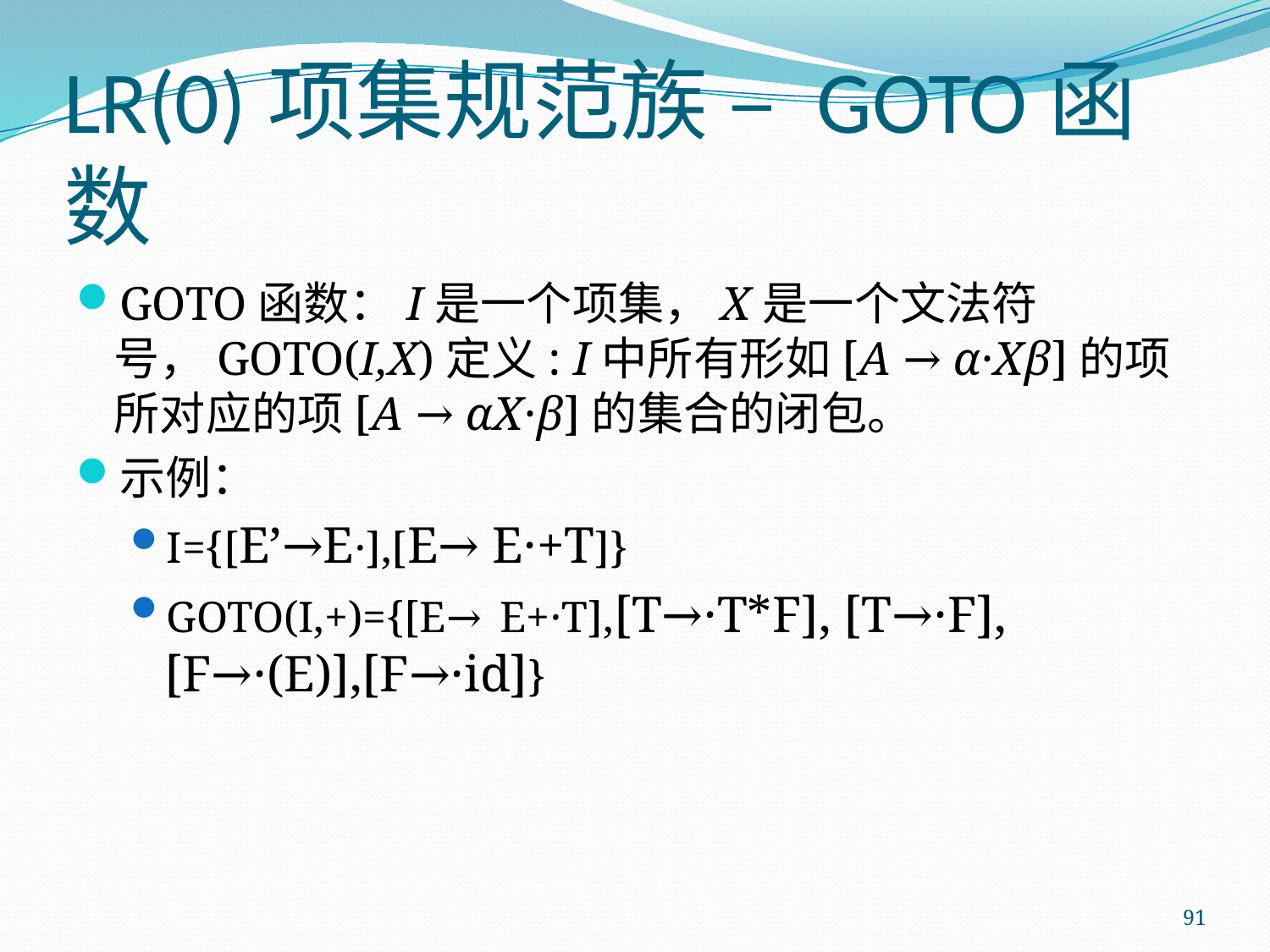

# LR(0)项集规范族 – GOTO函数
GOTO函数：I是一个项集，X是一个文法符号，GOTO(I,X)定义: I中所有形如[A → α·Xβ]的项所对应的项[A → αX·β]的集合的闭包。
示例：
I={[E’→E·],[E→ E·+T]}
GOTO(I,+)={[E→ E+·T],[T→·T*F], [T→·F],[F→·(E)],[F→·id]}

91